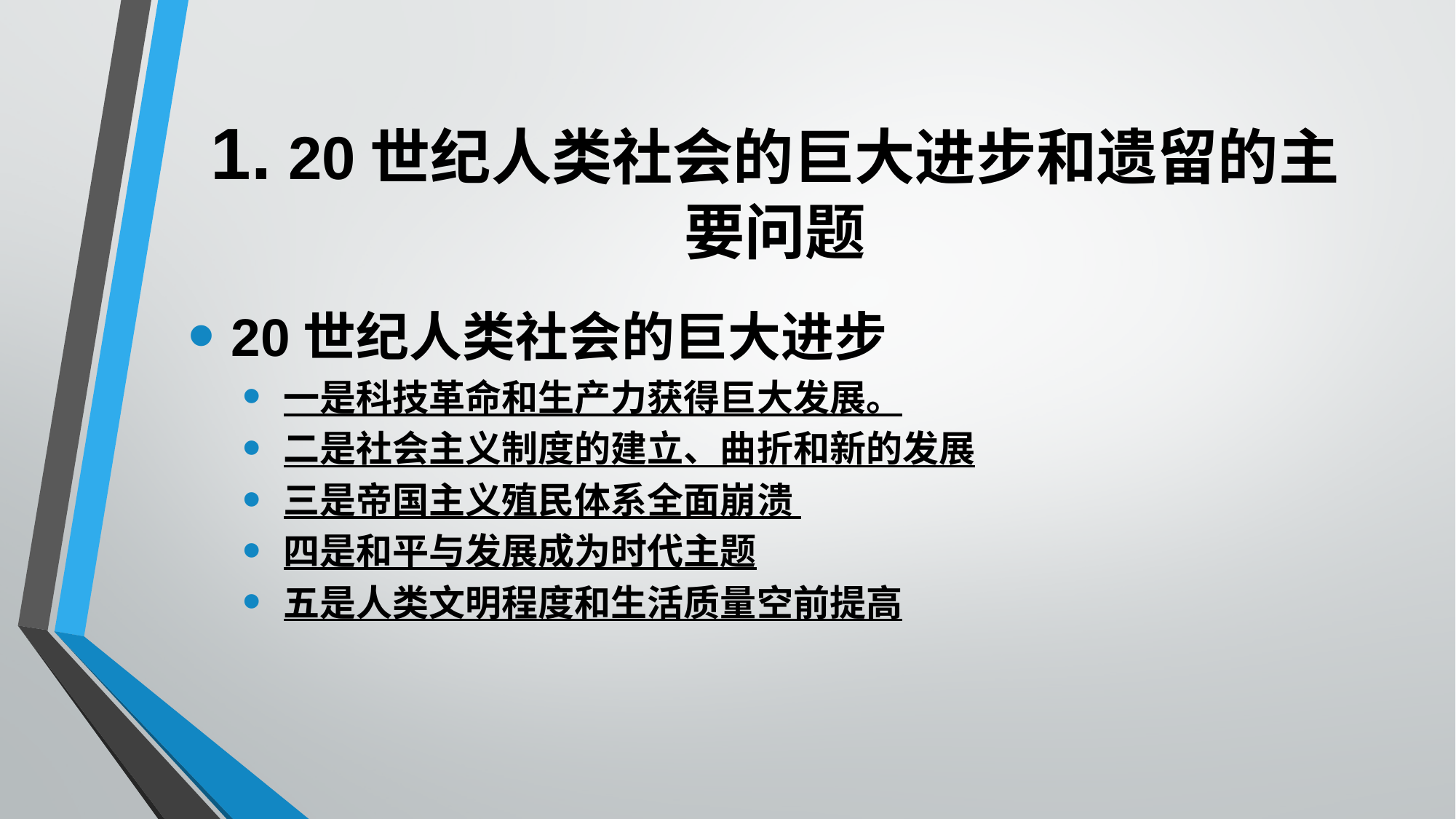

# 1. 20世纪人类社会的巨大进步和遗留的主要问题
20世纪人类社会的巨大进步
一是科技革命和生产力获得巨大发展。
二是社会主义制度的建立、曲折和新的发展
三是帝国主义殖民体系全面崩溃
四是和平与发展成为时代主题
五是人类文明程度和生活质量空前提高